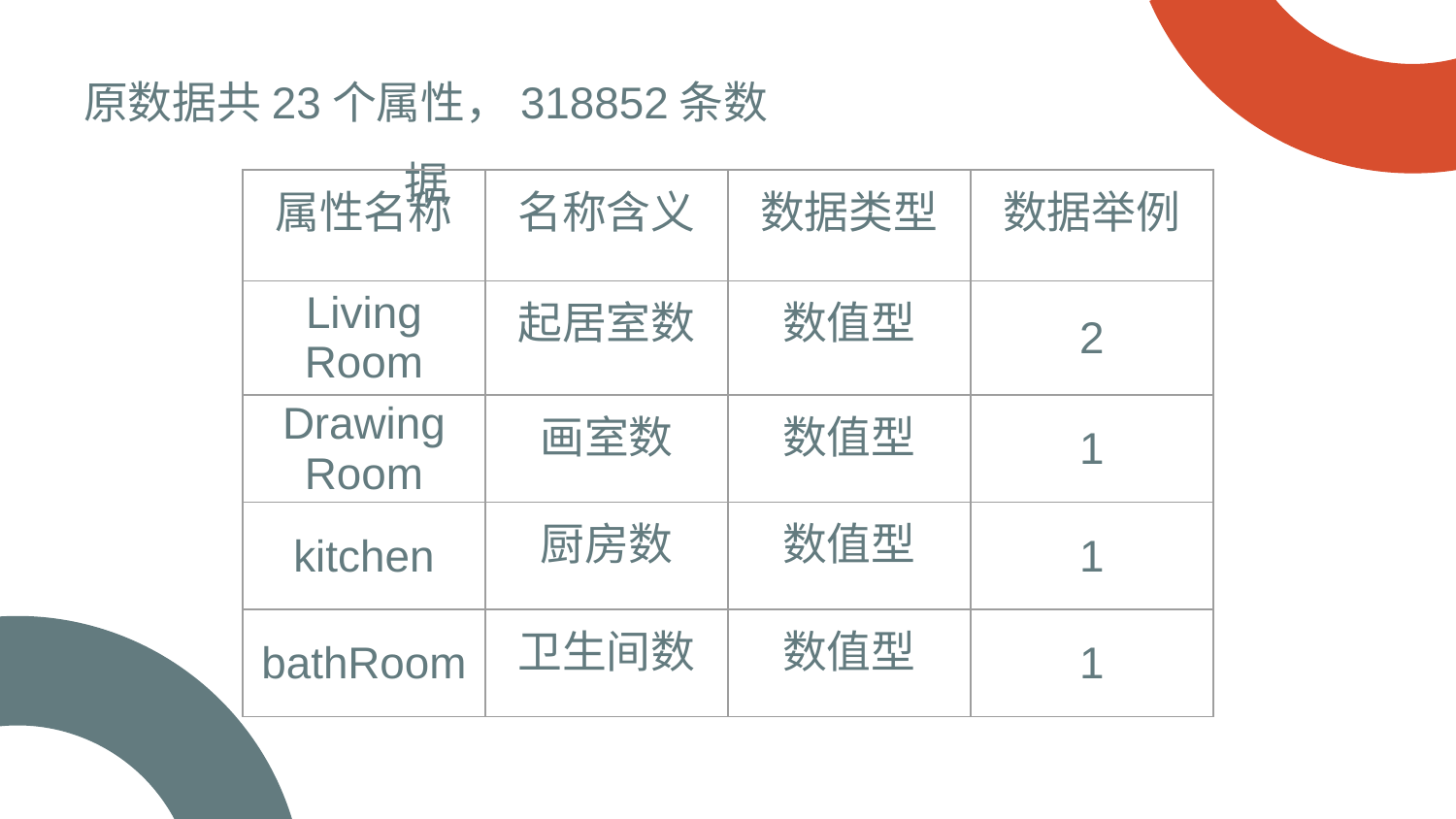

原数据共23个属性，318852条数据
| 属性名称 | 名称含义 | 数据类型 | 数据举例 |
| --- | --- | --- | --- |
| Living Room | 起居室数 | 数值型 | 2 |
| Drawing Room | 画室数 | 数值型 | 1 |
| kitchen | 厨房数 | 数值型 | 1 |
| bathRoom | 卫生间数 | 数值型 | 1 |